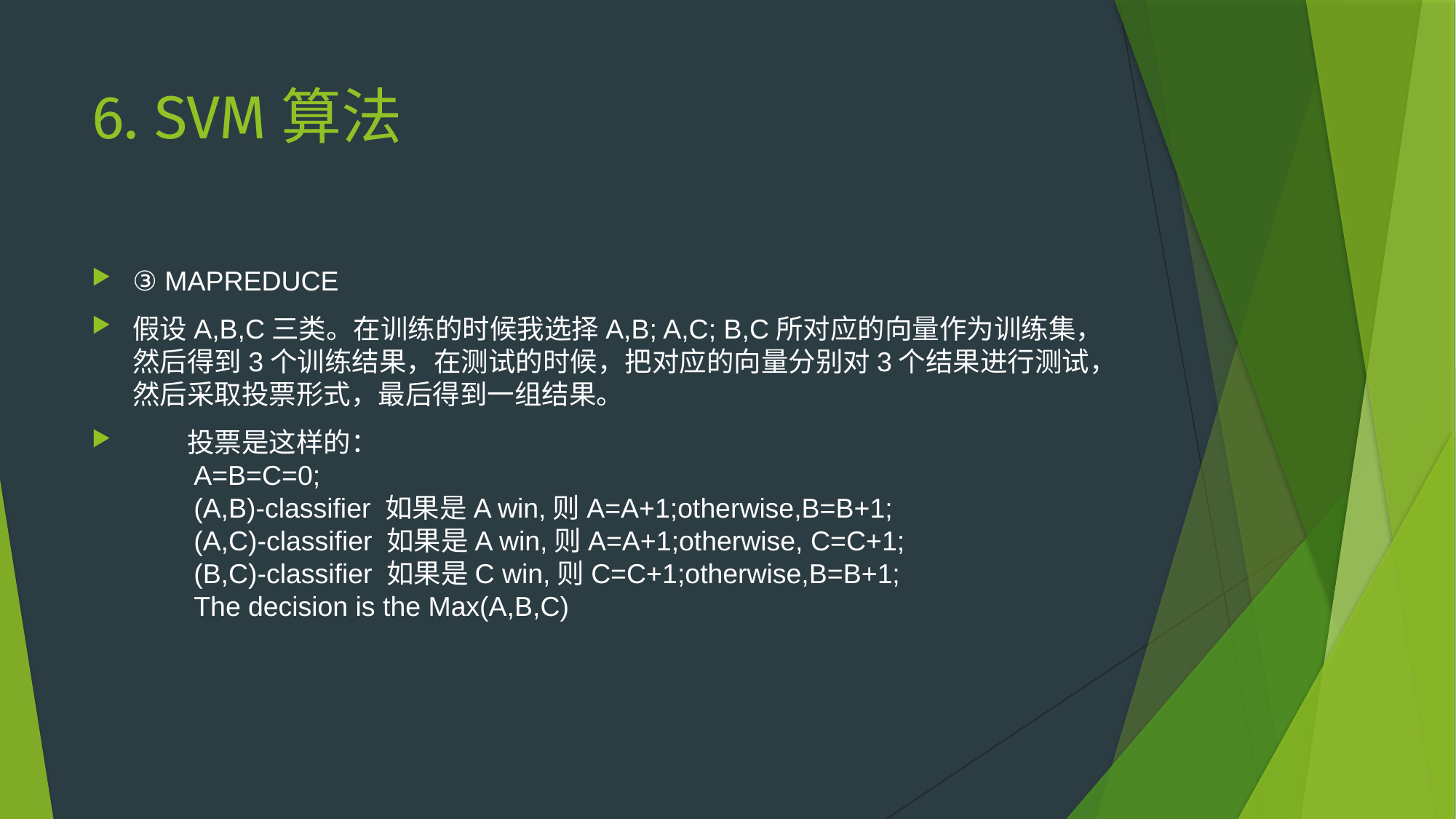

# 6. SVM算法
③ MAPREDUCE
假设A,B,C三类。在训练的时候我选择A,B; A,C; B,C所对应的向量作为训练集，然后得到3个训练结果，在测试的时候，把对应的向量分别对3个结果进行测试，然后采取投票形式，最后得到一组结果。
　　投票是这样的：
　　A=B=C=0;
　　(A,B)-classifier 如果是A win,则A=A+1;otherwise,B=B+1;
　　(A,C)-classifier 如果是A win,则A=A+1;otherwise, C=C+1;
　　(B,C)-classifier 如果是C win,则C=C+1;otherwise,B=B+1;
　　The decision is the Max(A,B,C)